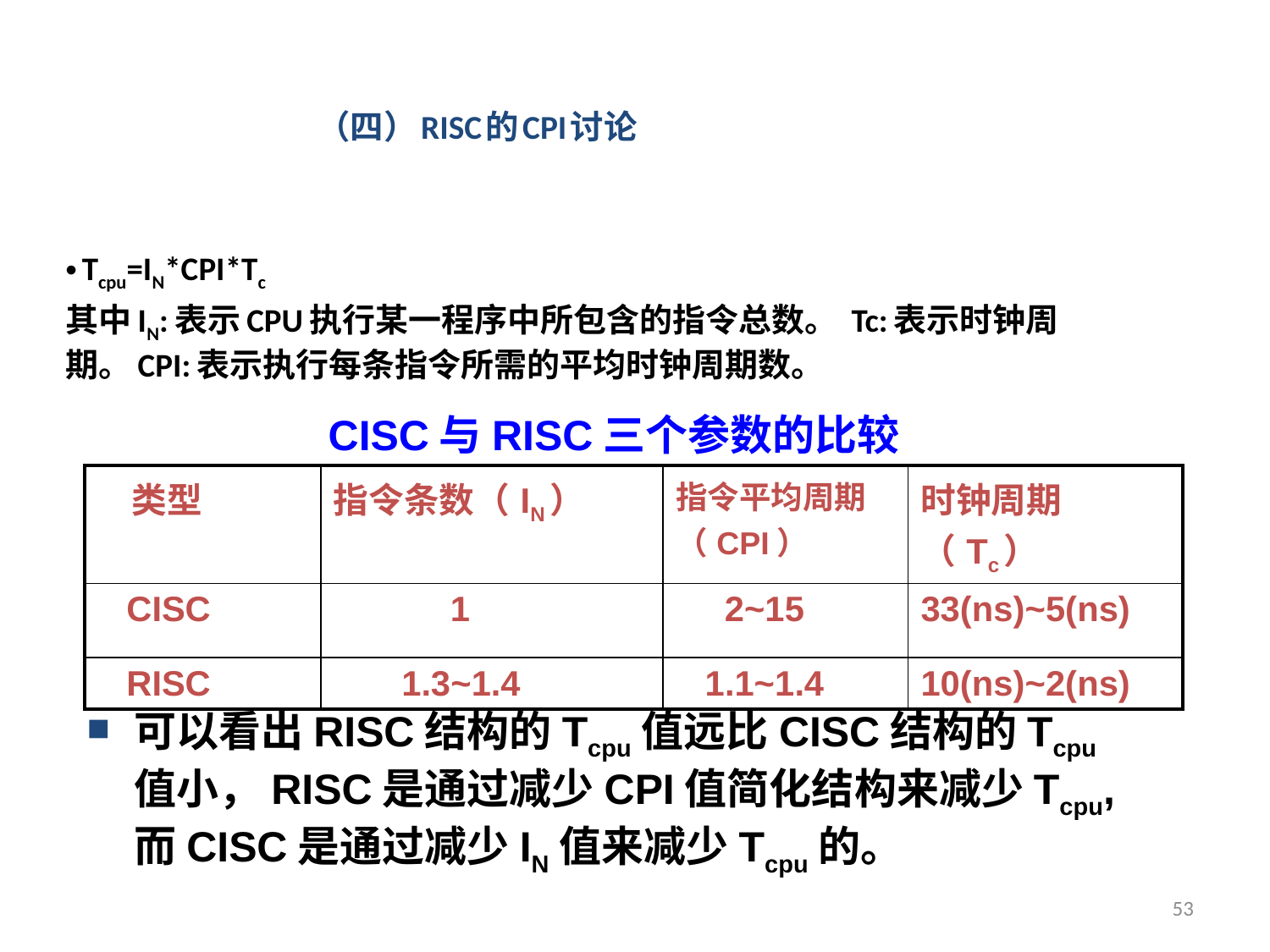

（四）RISC的CPI讨论
 Tcpu=IN*CPI*Tc
其中IN:表示CPU执行某一程序中所包含的指令总数。 Tc:表示时钟周期。CPI:表示执行每条指令所需的平均时钟周期数。
CISC与RISC三个参数的比较
| 类型 | 指令条数（IN） | 指令平均周期（CPI） | 时钟周期（Tc） |
| --- | --- | --- | --- |
| CISC | 1 | 2~15 | 33(ns)~5(ns) |
| RISC | 1.3~1.4 | 1.1~1.4 | 10(ns)~2(ns) |
可以看出RISC结构的Tcpu值远比CISC结构的Tcpu值小，RISC是通过减少CPI值简化结构来减少Tcpu,而CISC是通过减少IN值来减少Tcpu的。
53